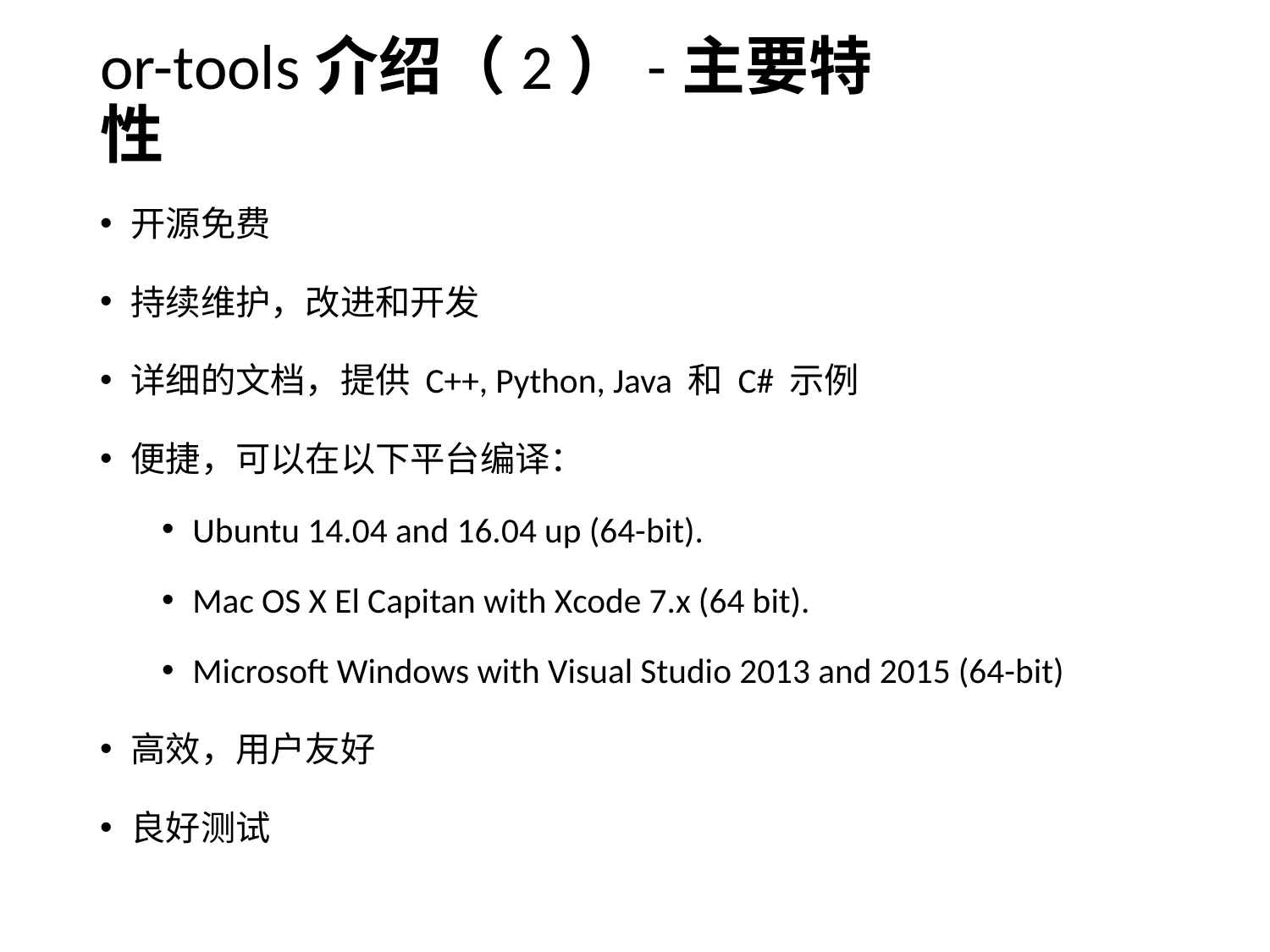

# or-tools介绍（2）-主要特性
开源免费
持续维护，改进和开发
详细的文档，提供 C++, Python, Java 和 C# 示例
便捷，可以在以下平台编译：
Ubuntu 14.04 and 16.04 up (64-bit).
Mac OS X El Capitan with Xcode 7.x (64 bit).
Microsoft Windows with Visual Studio 2013 and 2015 (64-bit)
高效，用户友好
良好测试